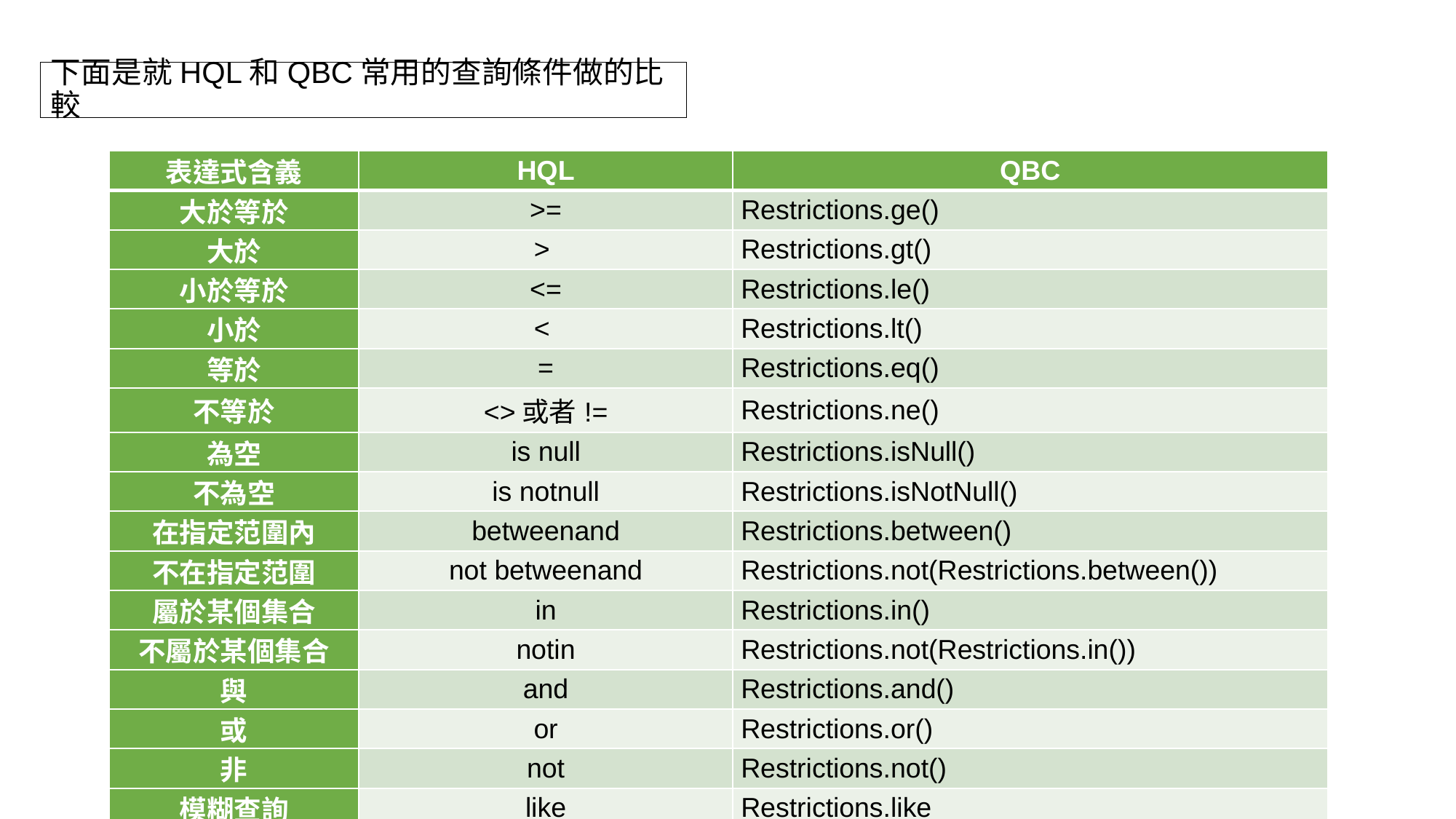

# 下面是就HQL和QBC常用的查詢條件做的比較
| 表達式含義 | HQL | QBC |
| --- | --- | --- |
| 大於等於 | >= | Restrictions.ge() |
| 大於 | > | Restrictions.gt() |
| 小於等於 | <= | Restrictions.le() |
| 小於 | < | Restrictions.lt() |
| 等於 | = | Restrictions.eq() |
| 不等於 | <>或者!= | Restrictions.ne() |
| 為空 | is null | Restrictions.isNull() |
| 不為空 | is notnull | Restrictions.isNotNull() |
| 在指定范圍內 | betweenand | Restrictions.between() |
| 不在指定范圍 | not betweenand | Restrictions.not(Restrictions.between()) |
| 屬於某個集合 | in | Restrictions.in() |
| 不屬於某個集合 | notin | Restrictions.not(Restrictions.in()) |
| 與 | and | Restrictions.and() |
| 或 | or | Restrictions.or() |
| 非 | not | Restrictions.not() |
| 模糊查詢 | like | Restrictions.like |